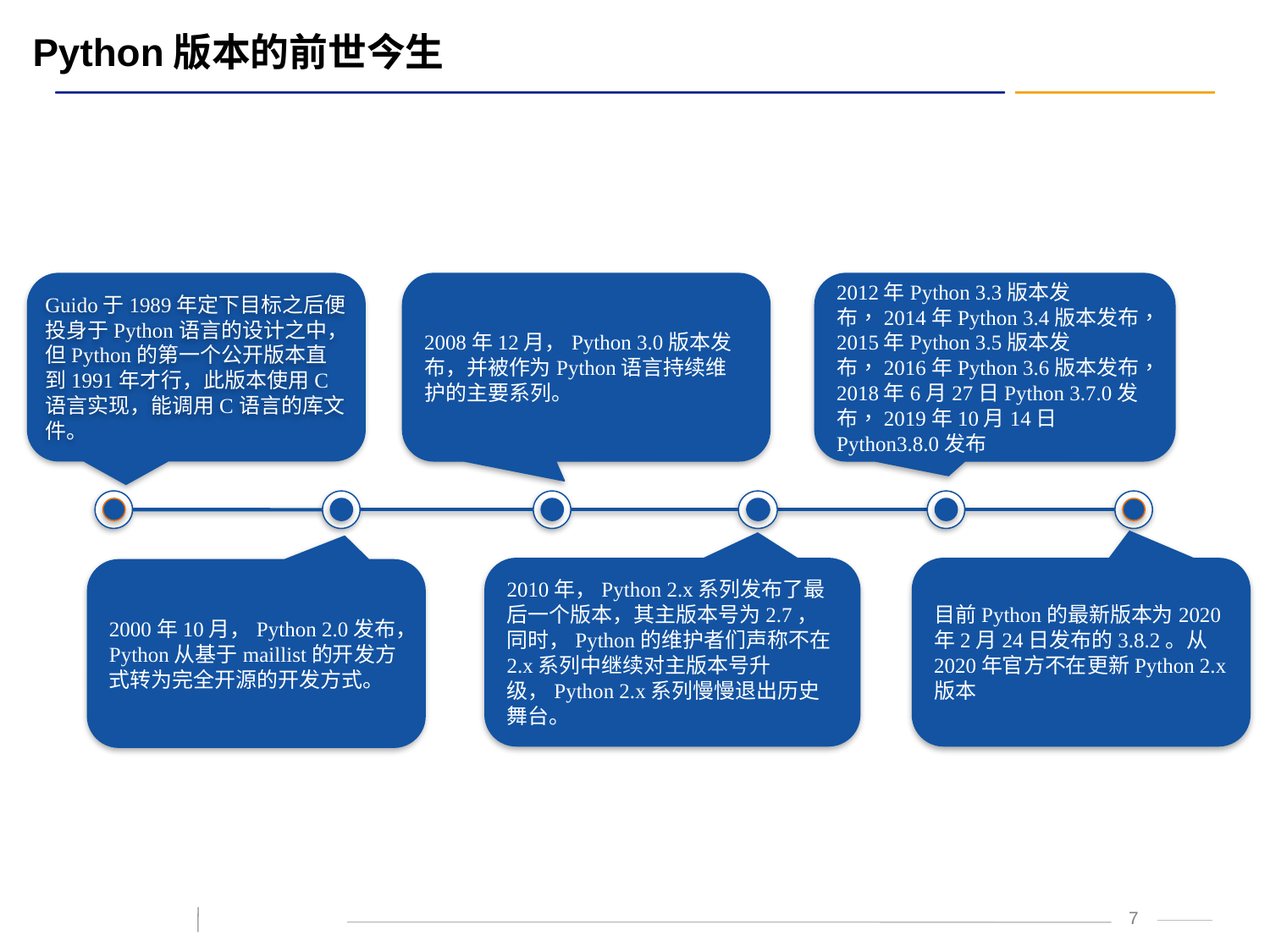

# Python版本的前世今生

2008年12月，Python 3.0版本发布，并被作为Python语言持续维护的主要系列。
2012年Python 3.3版本发布，2014年Python 3.4版本发布，2015年Python 3.5版本发布，2016年Python 3.6版本发布，2018年6月27日Python 3.7.0发布，2019年10月14日Python3.8.0发布
Guido于1989年定下目标之后便投身于Python语言的设计之中，但Python的第一个公开版本直到1991年才行，此版本使用C语言实现，能调用C语言的库文件。

2010年，Python 2.x系列发布了最后一个版本，其主版本号为2.7，同时，Python的维护者们声称不在2.x系列中继续对主版本号升级，Python 2.x系列慢慢退出历史舞台。
目前Python的最新版本为2020年2月24日发布的3.8.2。从2020年官方不在更新Python 2.x版本
2000年10月，Python 2.0发布，Python从基于maillist的开发方式转为完全开源的开发方式。